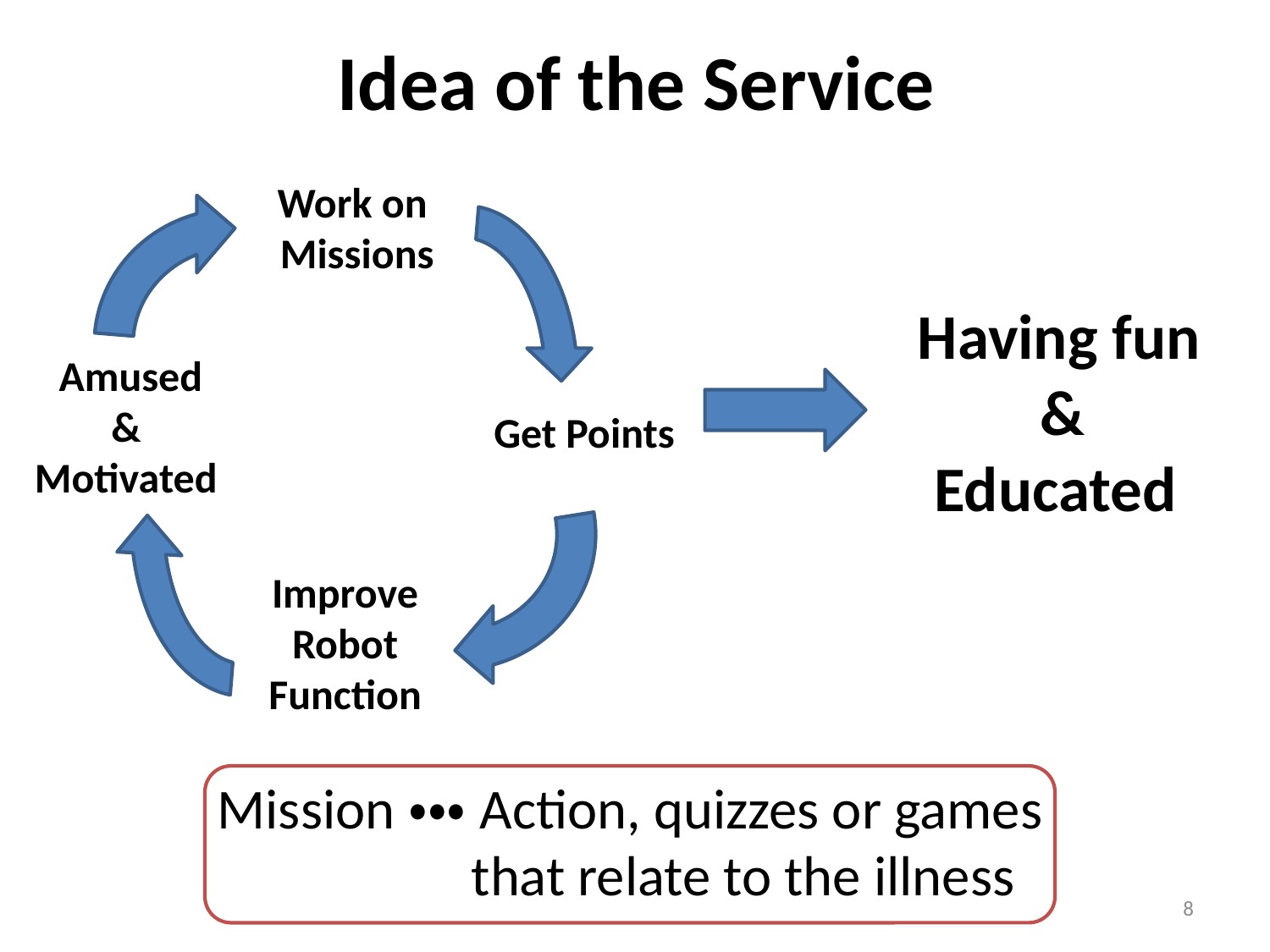

# Idea of the Service
Work on  Missions

 Having fun
&
Educated

Amused
&
Motivated

Get Points
Improve Robot Function
Mission・・・Action, quizzes or games 			that relate to the illness

8